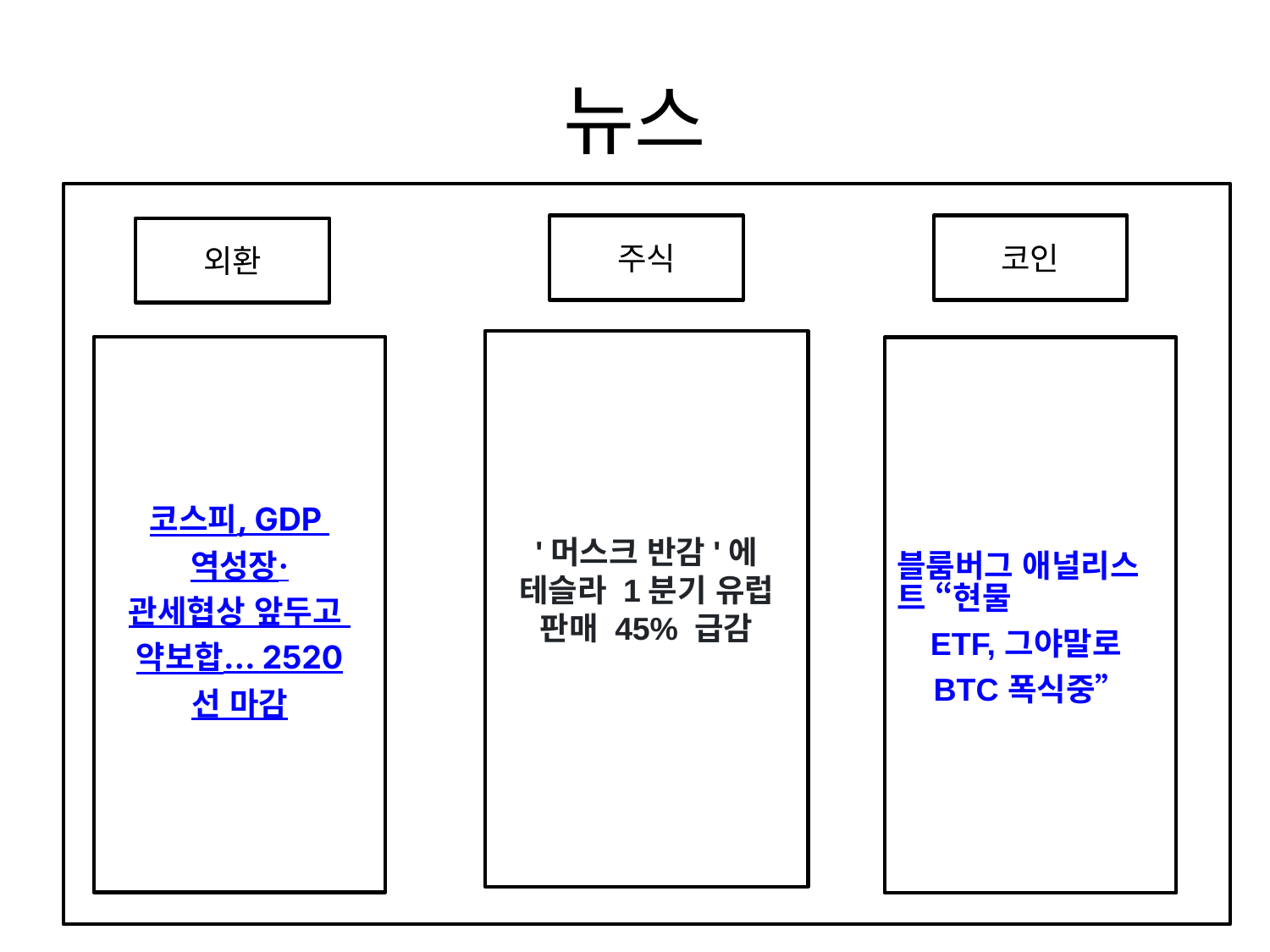

# 뉴스

주식
코인
외환
'머스크 반감'에 테슬라 1분기 유럽 판매 45% 급감

코스피, GDP 역성장·관세협상 앞두고 약보합… 2520선 마감
블룸버그 애널리스트 “현물 ETF, 그야말로 BTC 폭식중”